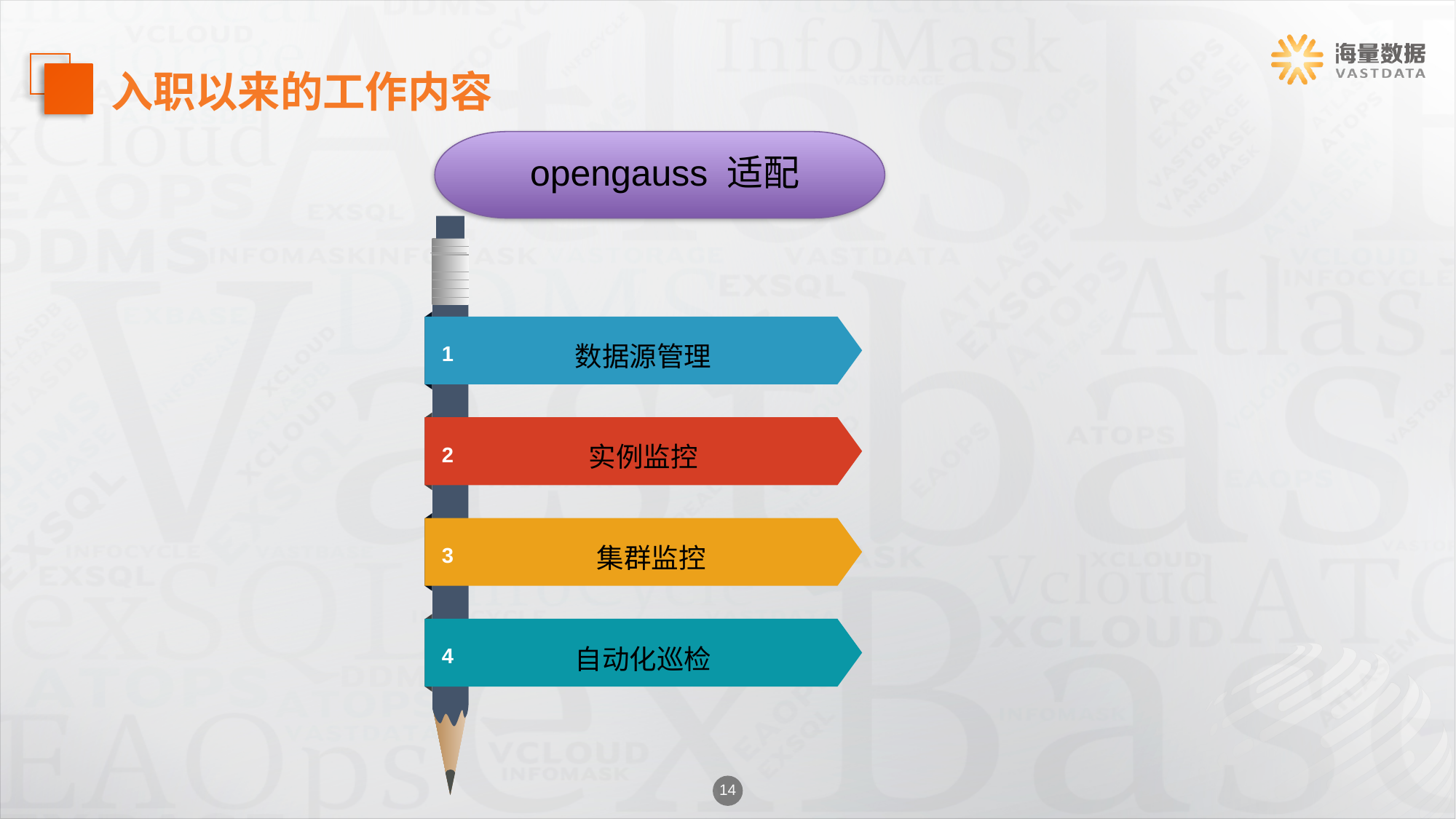

入职以来的工作内容

 opengauss 适配

数据源管理
1

实例监控
2

集群监控
3

自动化巡检
4